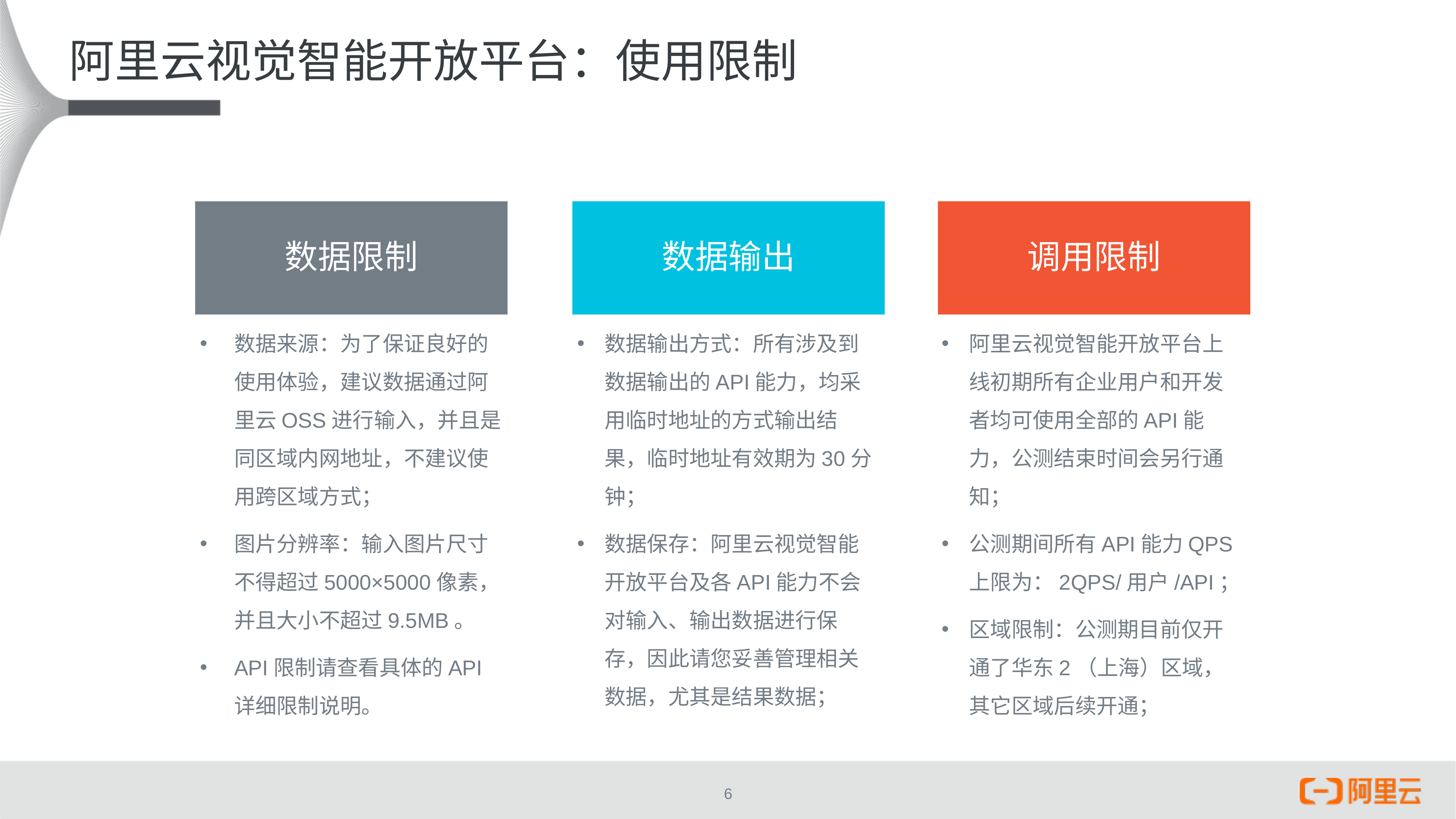

# 阿里云视觉智能开放平台：使用限制
数据限制
数据输出
调用限制
阿里云视觉智能开放平台上线初期所有企业用户和开发者均可使用全部的API能力，公测结束时间会另行通知；
公测期间所有API能力QPS上限为：2QPS/用户/API；
区域限制：公测期目前仅开通了华东2（上海）区域，其它区域后续开通；
数据来源：为了保证良好的使用体验，建议数据通过阿里云OSS进行输入，并且是同区域内网地址，不建议使用跨区域方式；
图片分辨率：输入图片尺寸不得超过5000×5000像素，并且大小不超过9.5MB。
API限制请查看具体的API详细限制说明。
数据输出方式：所有涉及到数据输出的API能力，均采用临时地址的方式输出结果，临时地址有效期为30分钟；
数据保存：阿里云视觉智能开放平台及各API能力不会对输入、输出数据进行保存，因此请您妥善管理相关数据，尤其是结果数据；